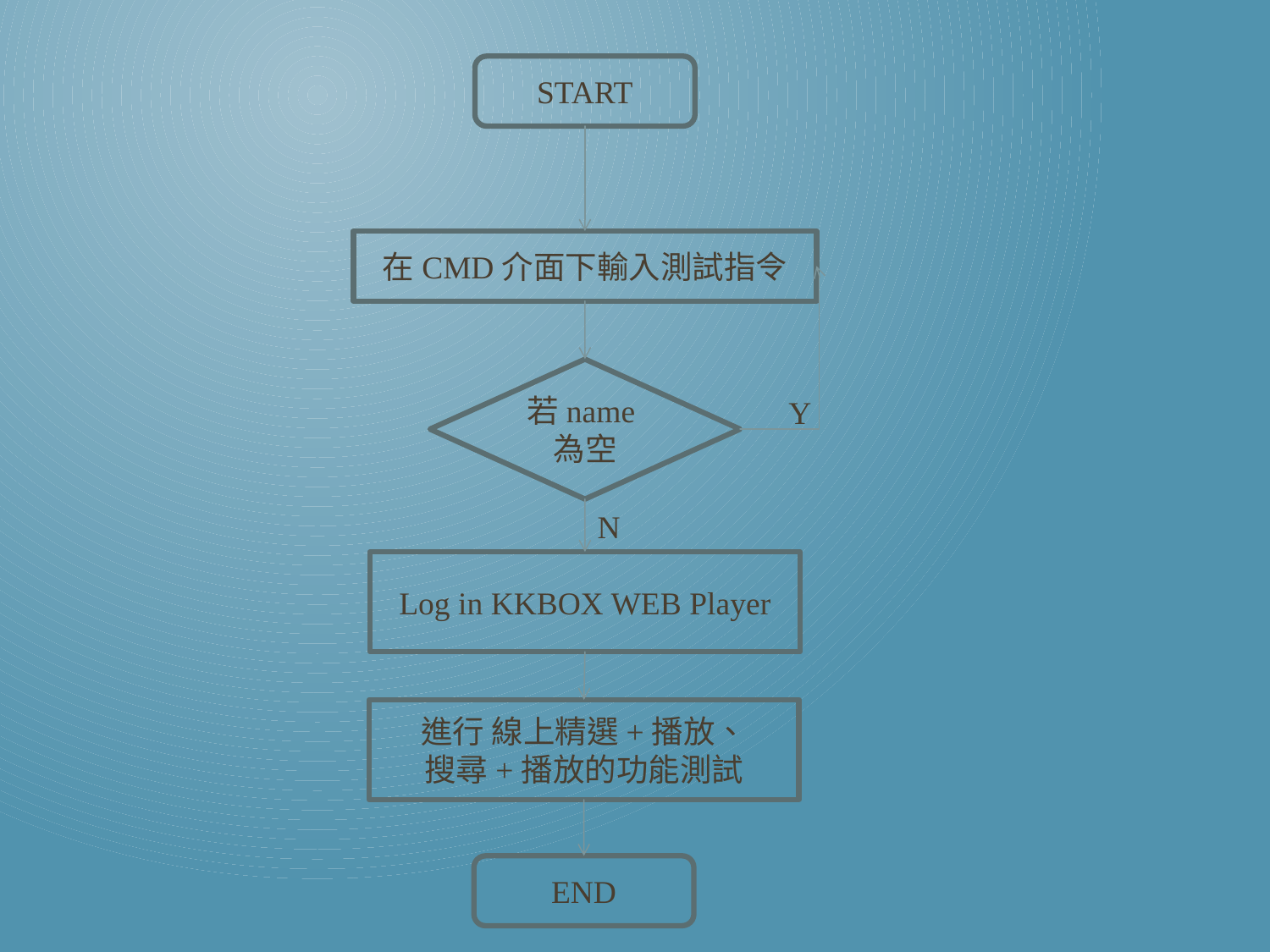

START
在CMD介面下輸入測試指令
若name為空
Y
N
Log in KKBOX WEB Player
進行 線上精選+播放、
搜尋+播放的功能測試
END